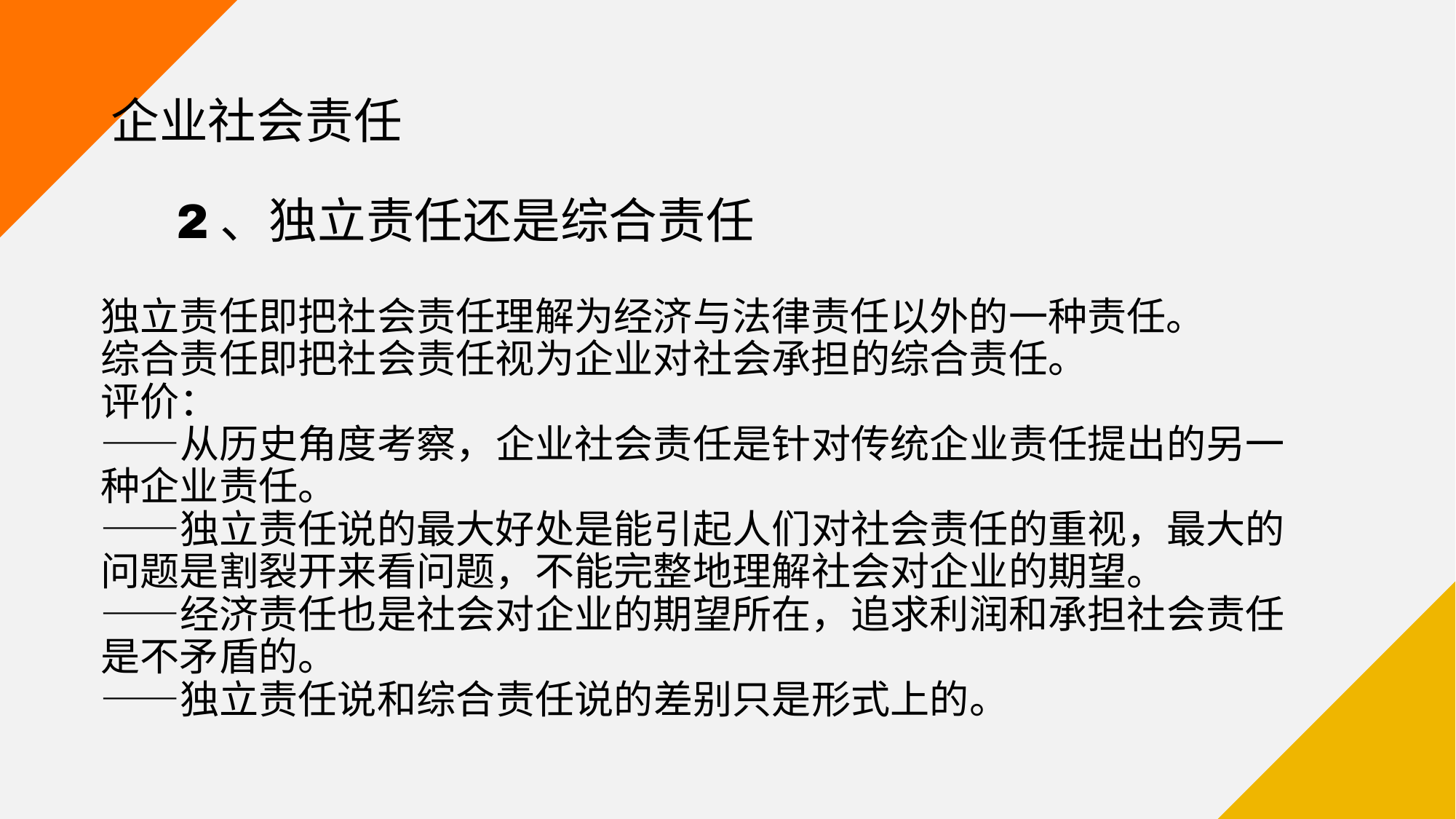

# 企业社会责任
2、独立责任还是综合责任
独立责任即把社会责任理解为经济与法律责任以外的一种责任。
综合责任即把社会责任视为企业对社会承担的综合责任。
评价：
——从历史角度考察，企业社会责任是针对传统企业责任提出的另一种企业责任。
——独立责任说的最大好处是能引起人们对社会责任的重视，最大的问题是割裂开来看问题，不能完整地理解社会对企业的期望。
——经济责任也是社会对企业的期望所在，追求利润和承担社会责任是不矛盾的。
——独立责任说和综合责任说的差别只是形式上的。